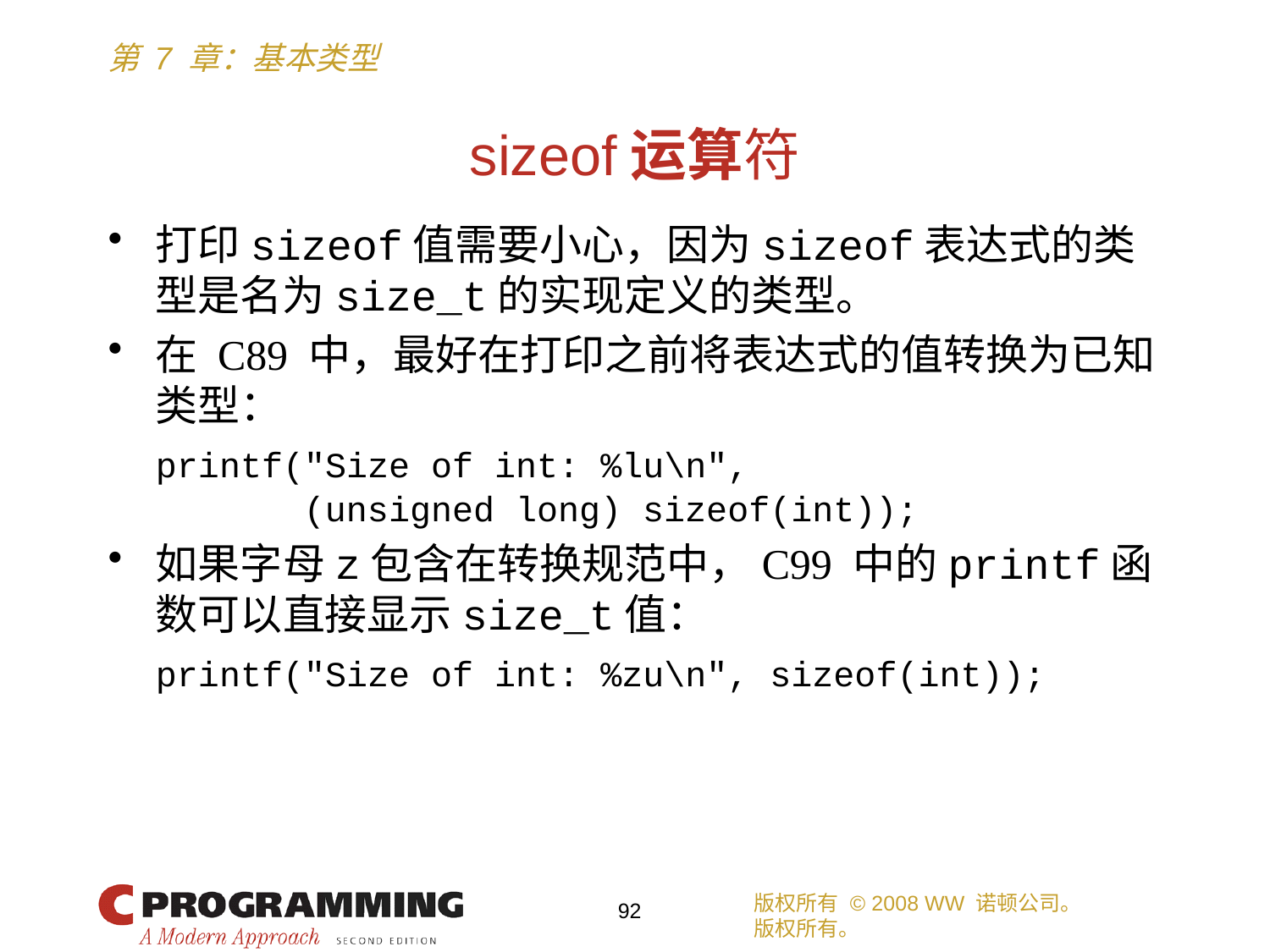

# sizeof运算符
打印sizeof值需要小心，因为sizeof表达式的类型是名为size_t的实现定义的类型。
在 C89 中，最好在打印之前将表达式的值转换为已知类型：
	printf("Size of int: %lu\n",
	       (unsigned long) sizeof(int));
如果字母z包含在转换规范中，C99 中的printf函数可以直接显示size_t值：
	printf("Size of int: %zu\n", sizeof(int));
版权所有 © 2008 WW 诺顿公司。
版权所有。
92